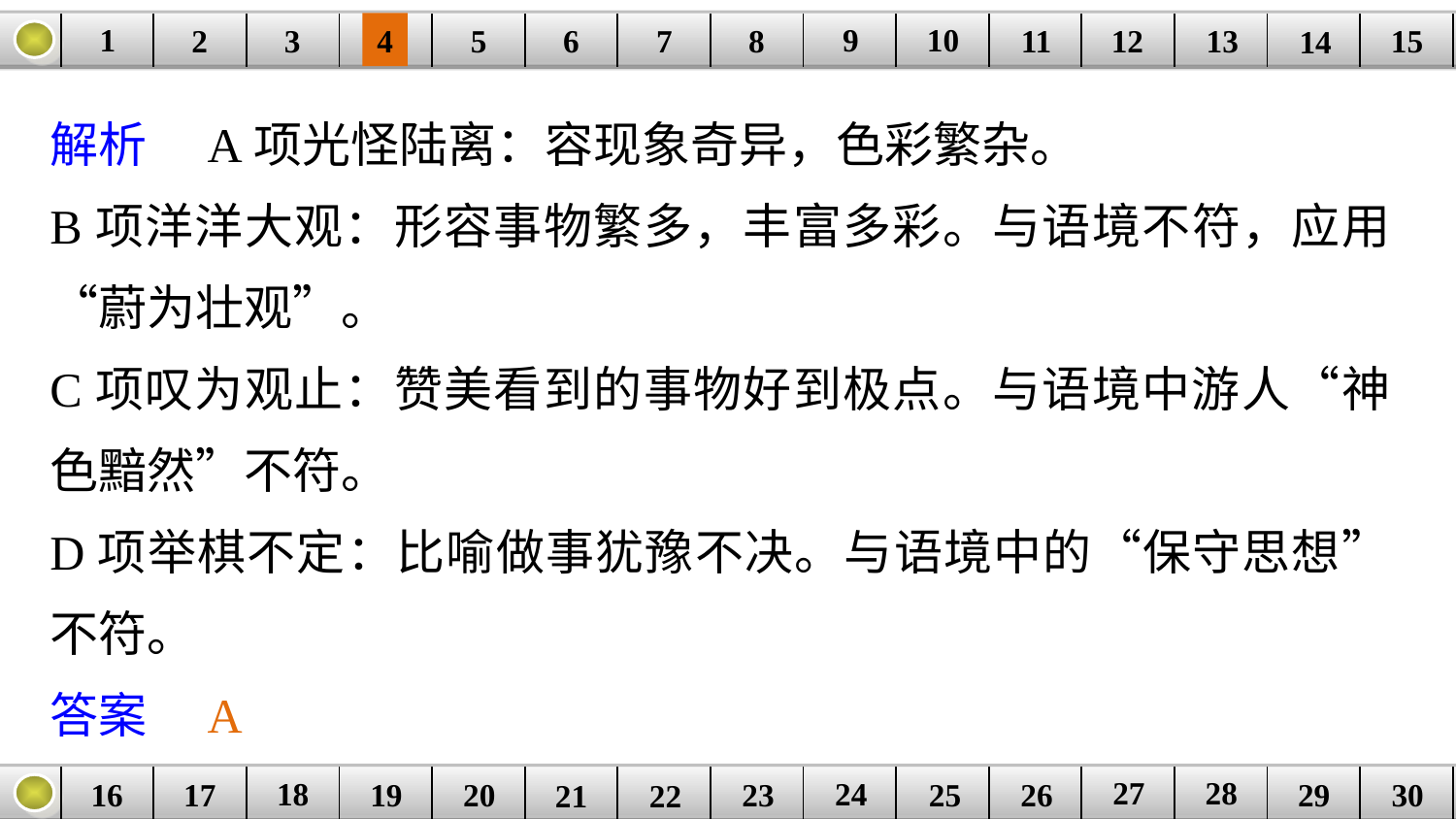

9
10
1
3
4
5
6
8
11
2
12
15
|  |  |  |  |  |  |  |  |  |  |  |  |  |  |  |
| --- | --- | --- | --- | --- | --- | --- | --- | --- | --- | --- | --- | --- | --- | --- |
7
13
14

解析　A项光怪陆离：容现象奇异，色彩繁杂。
B项洋洋大观：形容事物繁多，丰富多彩。与语境不符，应用“蔚为壮观”。
C项叹为观止：赞美看到的事物好到极点。与语境中游人“神色黯然”不符。
D项举棋不定：比喻做事犹豫不决。与语境中的“保守思想”不符。
答案　A

27
28
18
24
16
25
26
30
|  |  |  |  |  |  |  |  |  |  |  |  |  |  |  |
| --- | --- | --- | --- | --- | --- | --- | --- | --- | --- | --- | --- | --- | --- | --- |
23
17
19
20
29
21
22